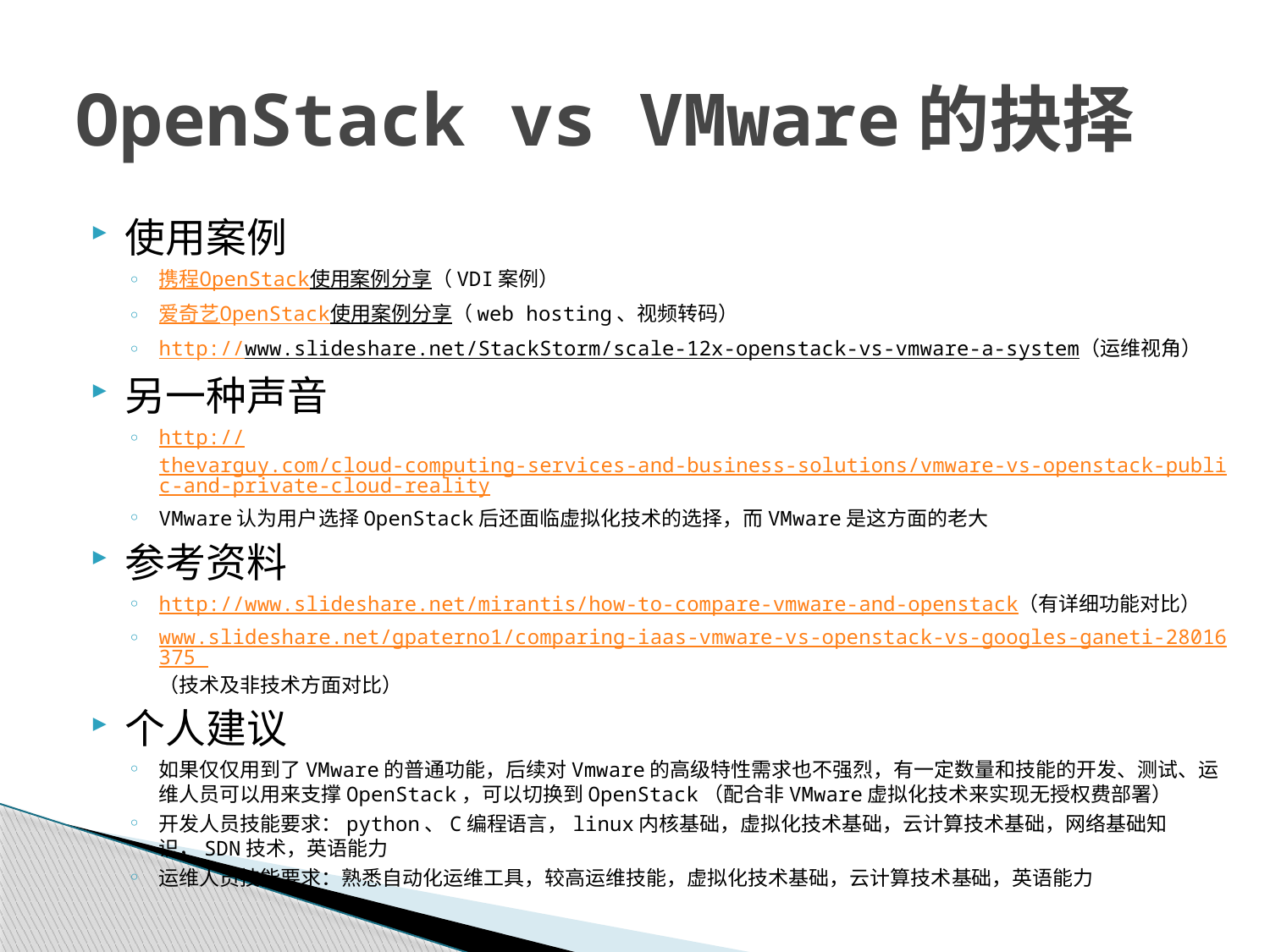

# OpenStack vs VMware的抉择
使用案例
携程OpenStack使用案例分享（VDI案例）
爱奇艺OpenStack使用案例分享（web hosting、视频转码）
http://www.slideshare.net/StackStorm/scale-12x-openstack-vs-vmware-a-system（运维视角）
另一种声音
http://thevarguy.com/cloud-computing-services-and-business-solutions/vmware-vs-openstack-public-and-private-cloud-reality
VMware认为用户选择OpenStack后还面临虚拟化技术的选择，而VMware是这方面的老大
参考资料
http://www.slideshare.net/mirantis/how-to-compare-vmware-and-openstack（有详细功能对比）
www.slideshare.net/gpaterno1/comparing-iaas-vmware-vs-openstack-vs-googles-ganeti-28016375 （技术及非技术方面对比）
个人建议
如果仅仅用到了VMware的普通功能，后续对Vmware的高级特性需求也不强烈，有一定数量和技能的开发、测试、运维人员可以用来支撑OpenStack，可以切换到OpenStack（配合非VMware虚拟化技术来实现无授权费部署）
开发人员技能要求：python、C编程语言，linux内核基础，虚拟化技术基础，云计算技术基础，网络基础知识，SDN技术，英语能力
运维人员技能要求：熟悉自动化运维工具，较高运维技能，虚拟化技术基础，云计算技术基础，英语能力